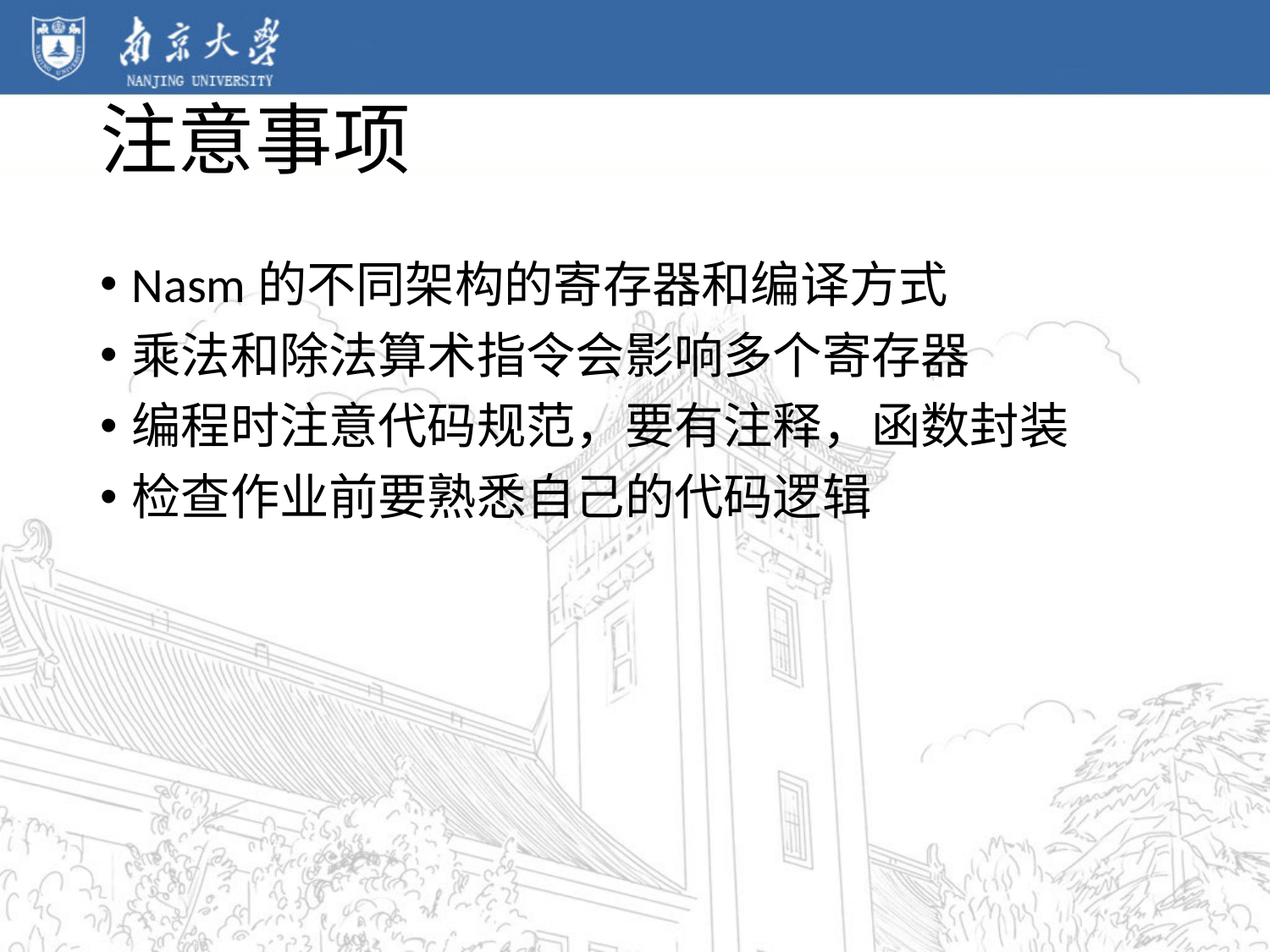

# 注意事项
Nasm的不同架构的寄存器和编译方式
乘法和除法算术指令会影响多个寄存器
编程时注意代码规范，要有注释，函数封装
检查作业前要熟悉自己的代码逻辑